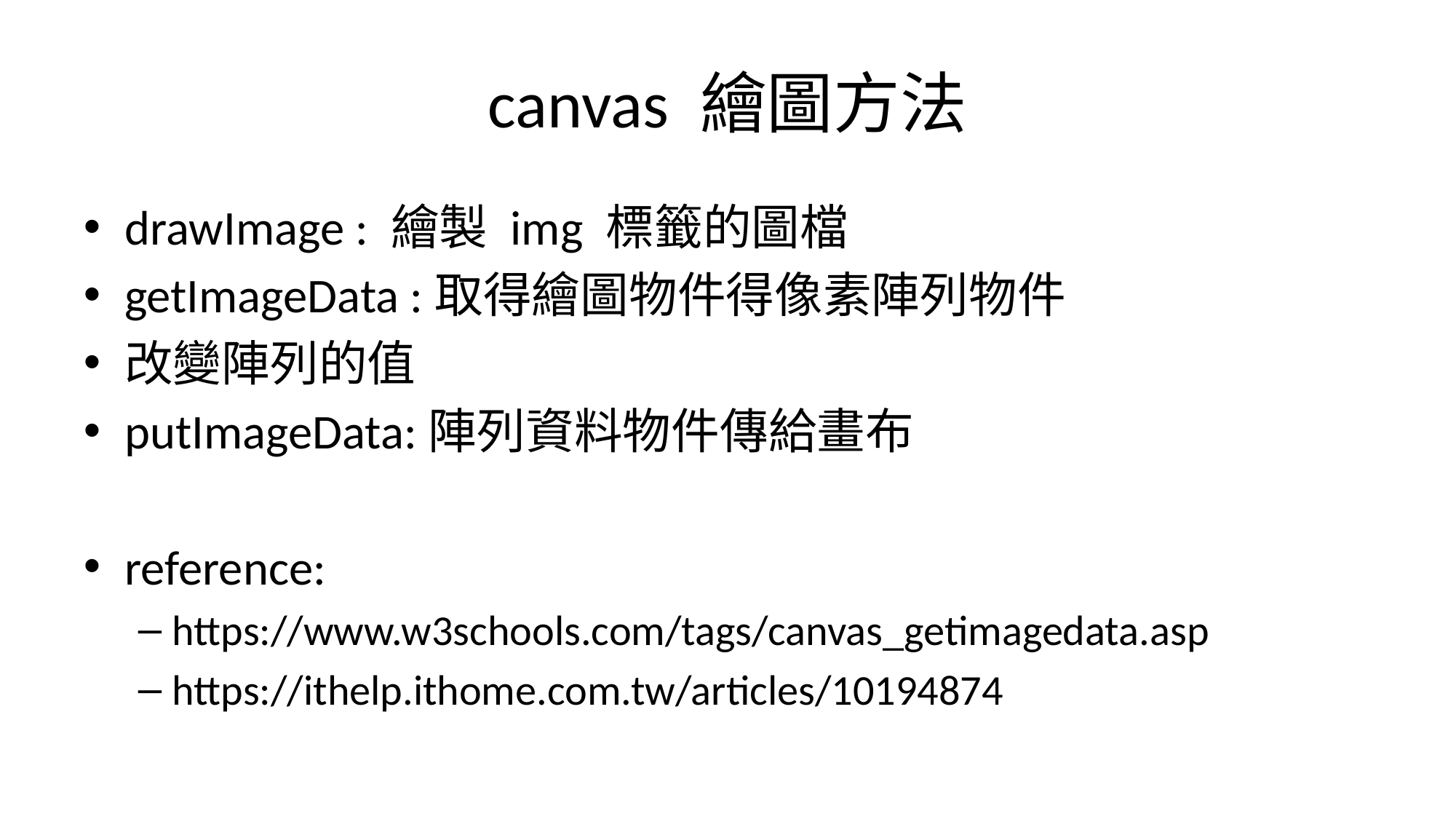

# canvas 繪圖方法
drawImage : 繪製 img 標籤的圖檔
getImageData :取得繪圖物件得像素陣列物件
改變陣列的值
putImageData:陣列資料物件傳給畫布

reference:
https://www.w3schools.com/tags/canvas_getimagedata.asp
https://ithelp.ithome.com.tw/articles/10194874